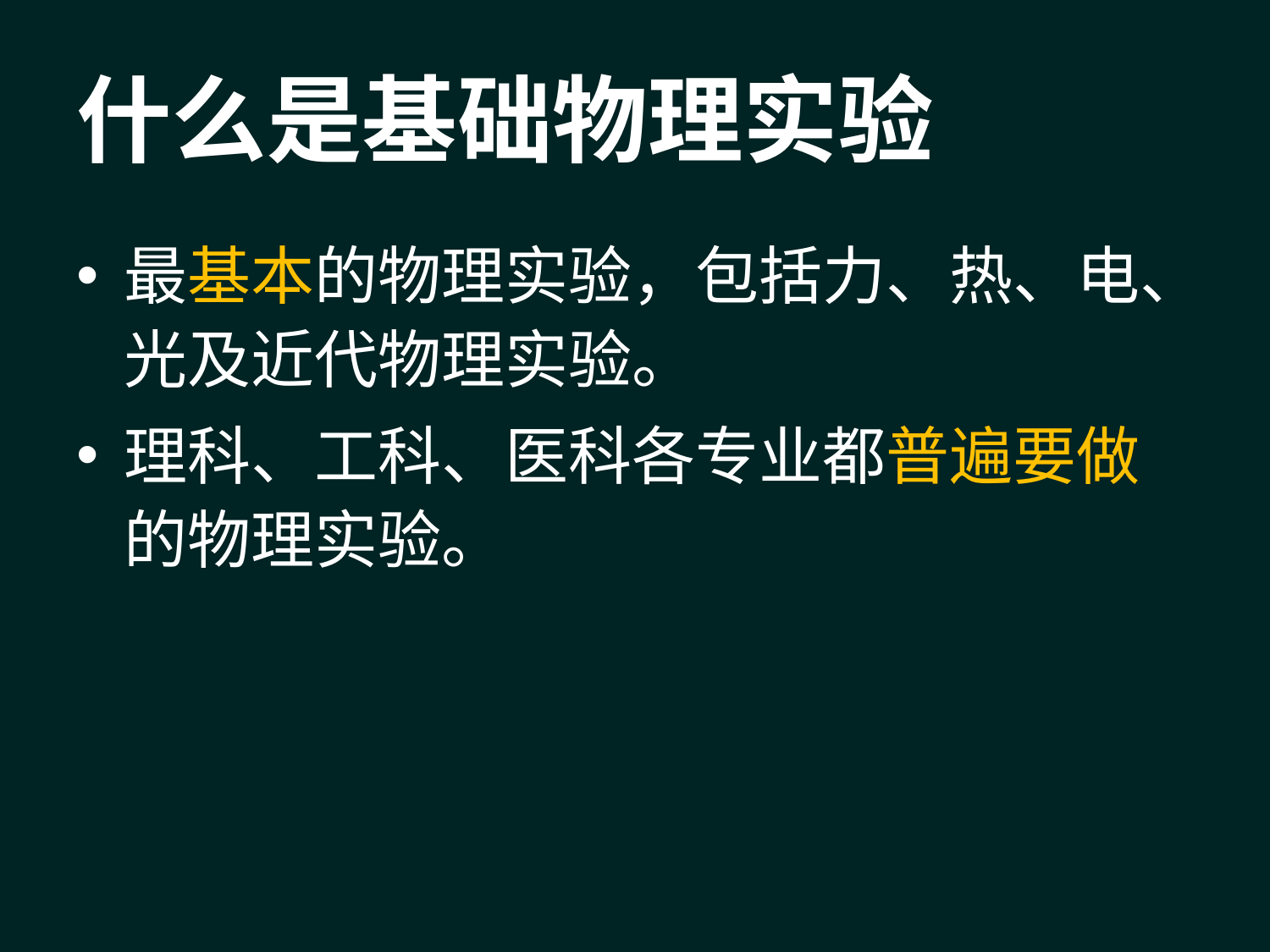

# 什么是基础物理实验
最基本的物理实验，包括力、热、电、光及近代物理实验。
理科、工科、医科各专业都普遍要做的物理实验。